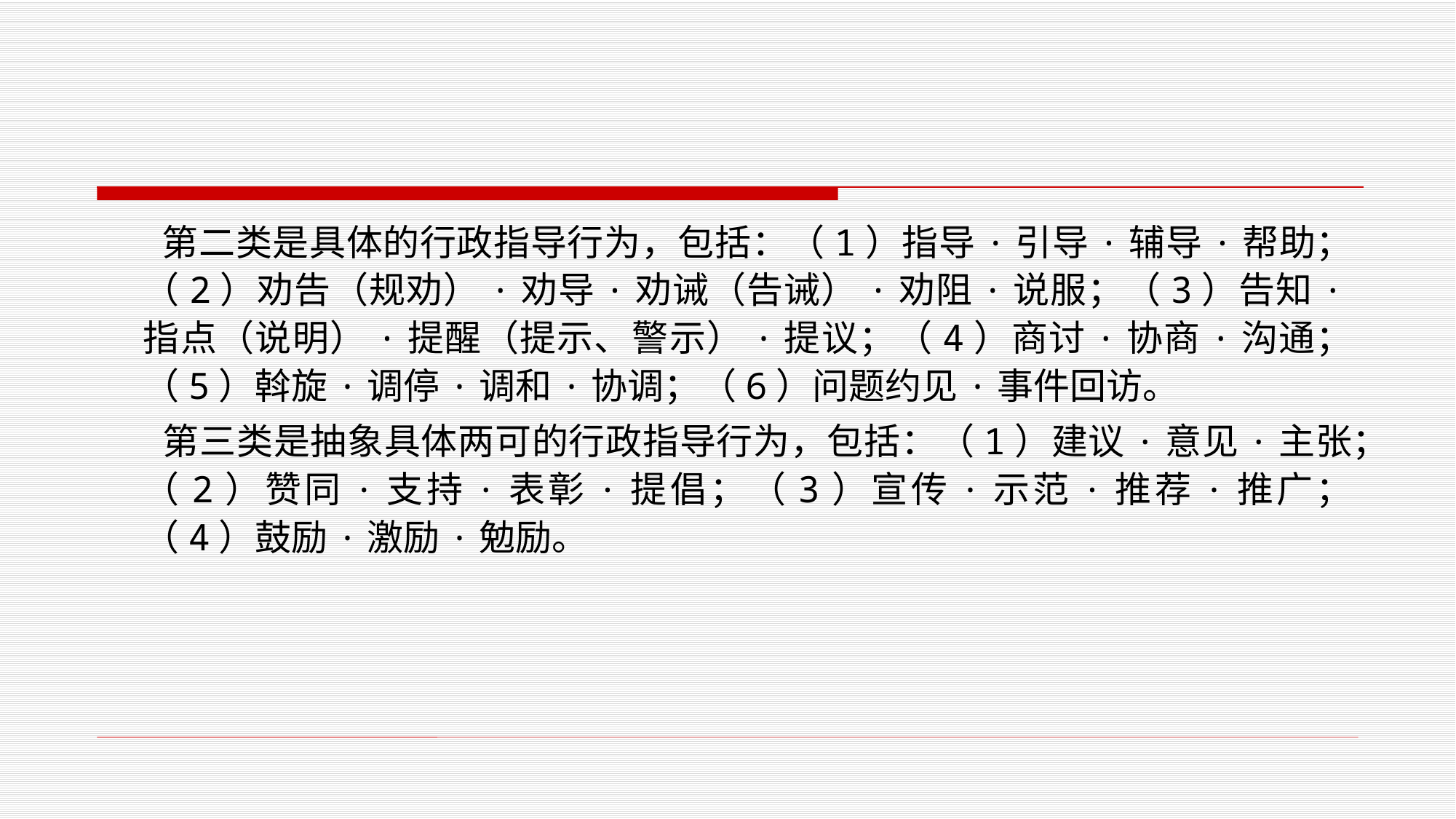

#
      第二类是具体的行政指导行为，包括：（1）指导·引导·辅导·帮助；（2）劝告（规劝）·劝导·劝诫（告诫）·劝阻·说服；（3）告知·指点（说明）·提醒（提示、警示）·提议；（4）商讨·协商·沟通；（5）斡旋·调停·调和·协调；（6）问题约见·事件回访。
      第三类是抽象具体两可的行政指导行为，包括：（1）建议·意见·主张；（2）赞同·支持·表彰·提倡；（3）宣传·示范·推荐·推广；（4）鼓励·激励·勉励。